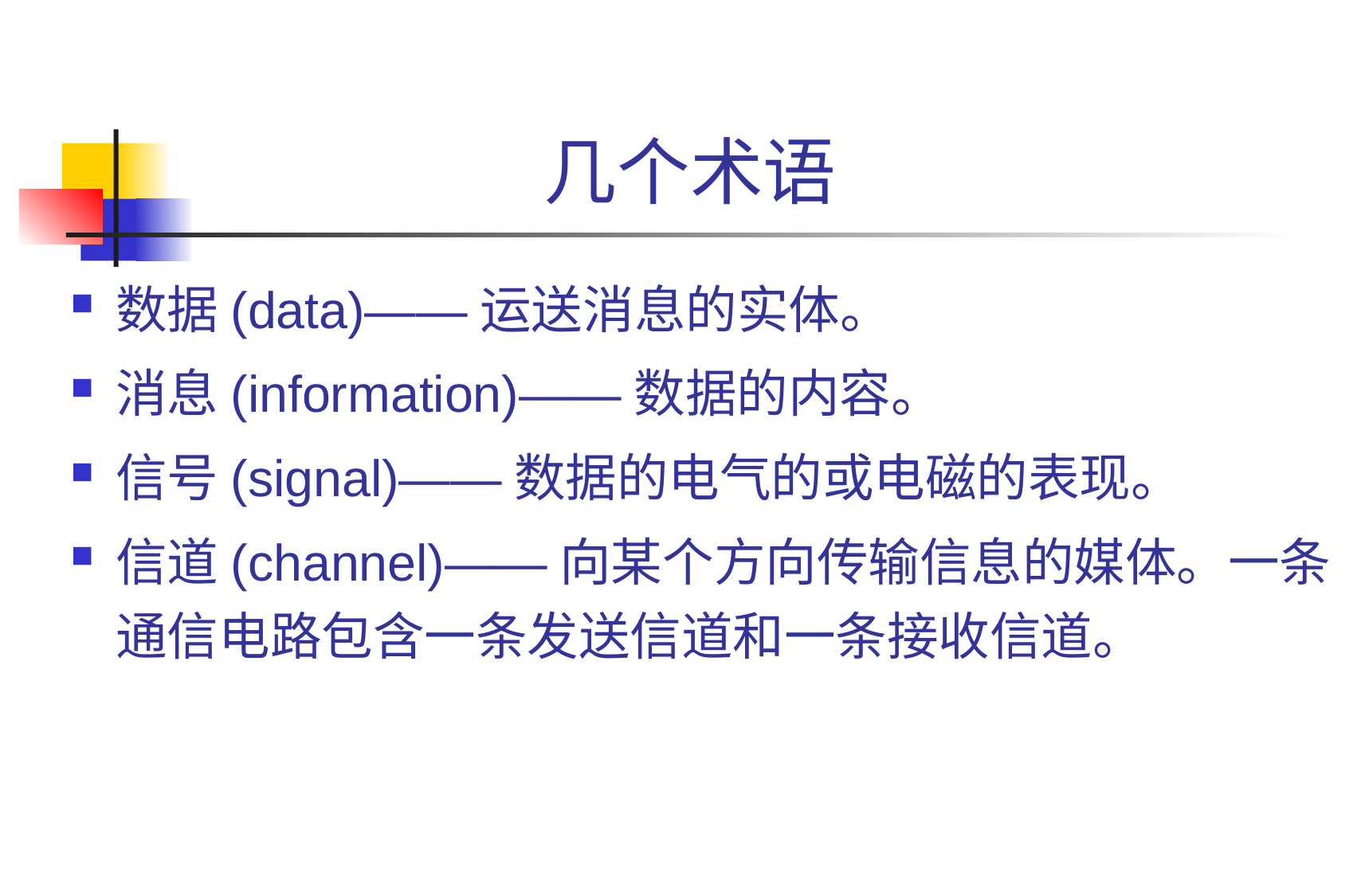

# 几个术语
数据(data)——运送消息的实体。
消息(information)——数据的内容。
信号(signal)——数据的电气的或电磁的表现。
信道(channel)——向某个方向传输信息的媒体。一条通信电路包含一条发送信道和一条接收信道。